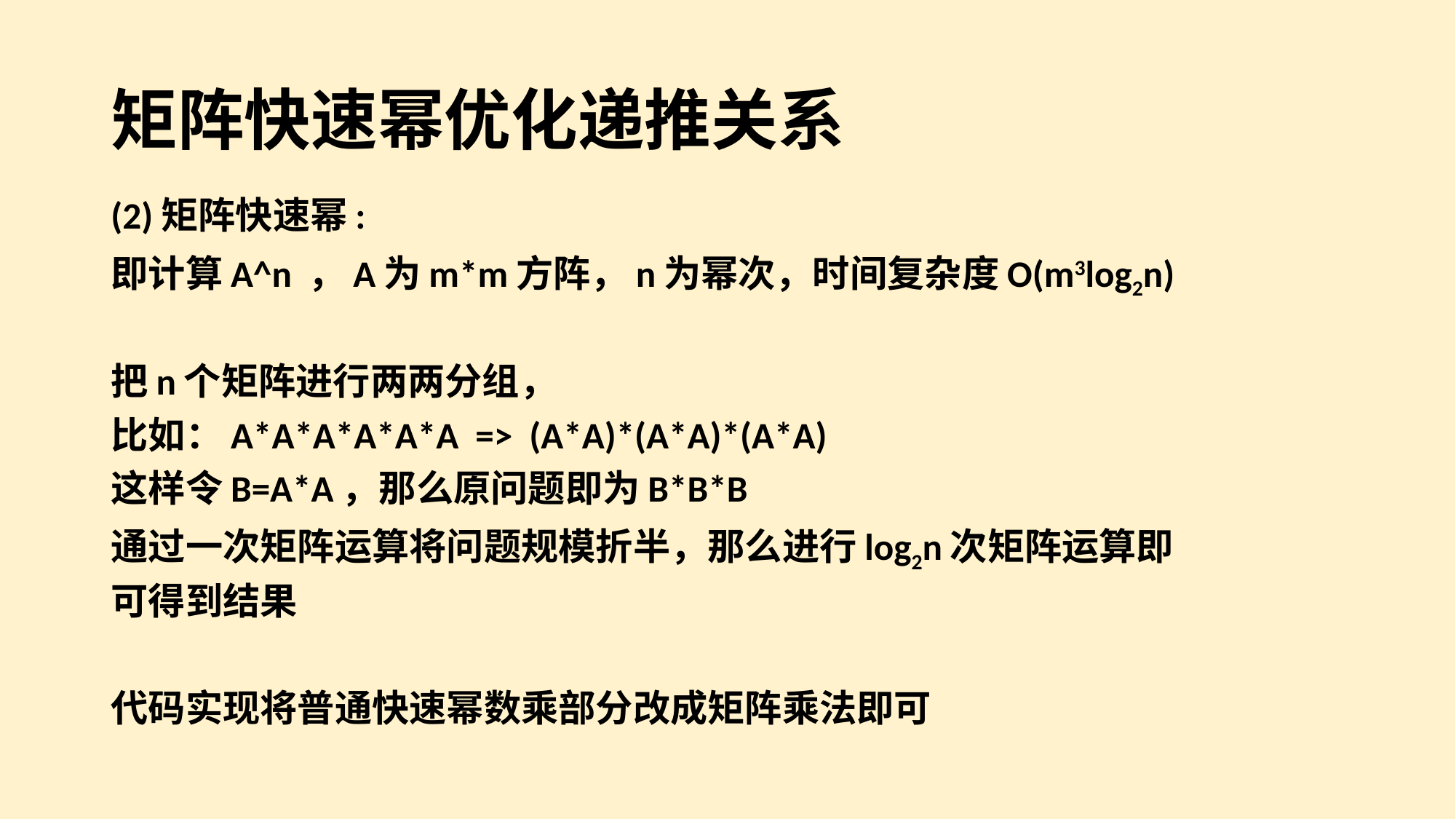

# 矩阵快速幂优化递推关系
(2)矩阵快速幂:
即计算A^n ，A为m*m方阵，n为幂次，时间复杂度O(m3log2n)

把n个矩阵进行两两分组，
比如：A*A*A*A*A*A  =>  (A*A)*(A*A)*(A*A)
这样令B=A*A，那么原问题即为B*B*B
通过一次矩阵运算将问题规模折半，那么进行log2n次矩阵运算即
可得到结果

代码实现将普通快速幂数乘部分改成矩阵乘法即可